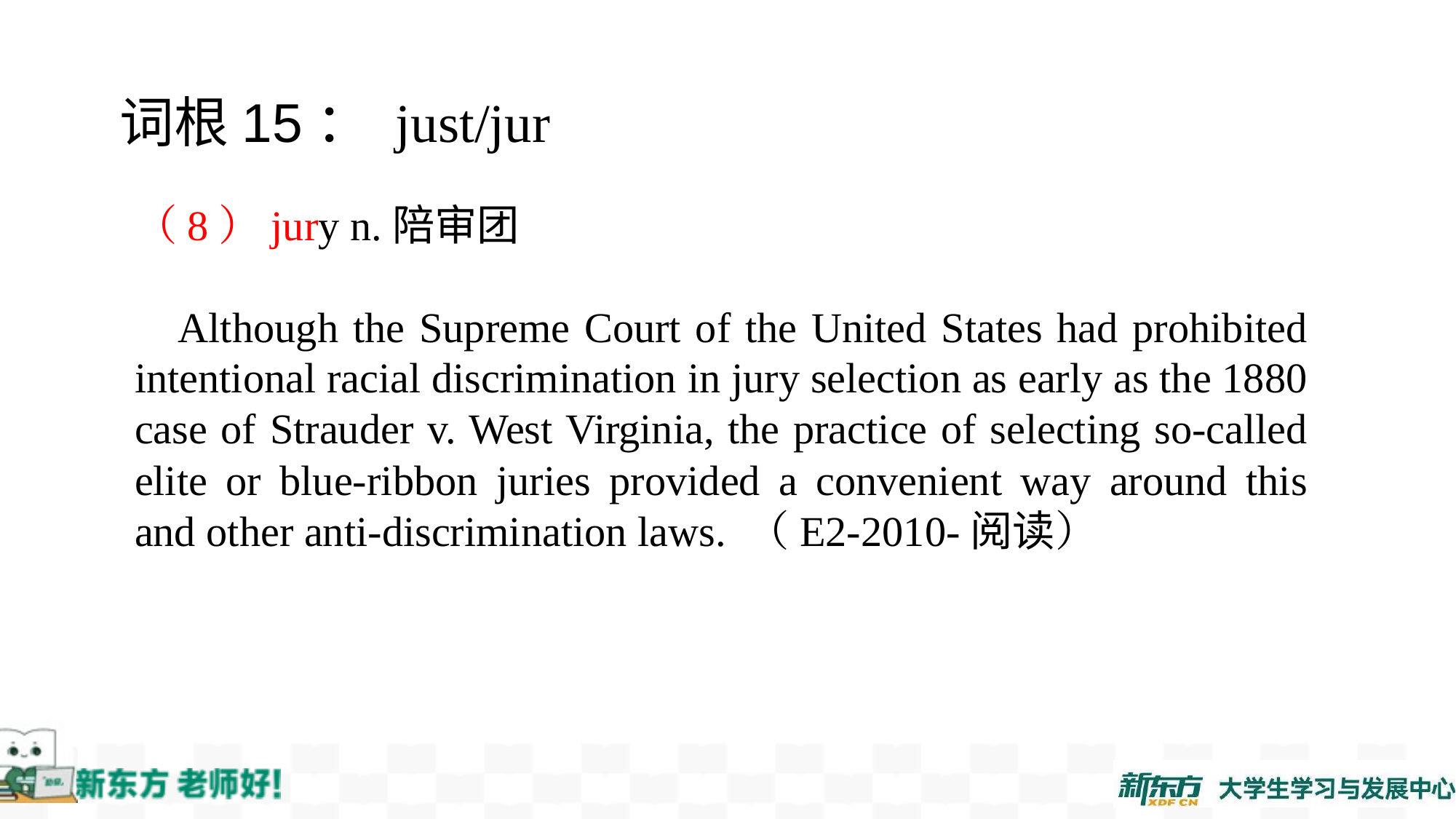

词根15： just/jur

（8）jury n.陪审团

   Although the Supreme Court of the United States had prohibited intentional racial discrimination in jury selection as early as the 1880 case of Strauder v. West Virginia, the practice of selecting so-called elite or blue-ribbon juries provided a convenient way around this and other anti-discrimination laws. （E2-2010-阅读）